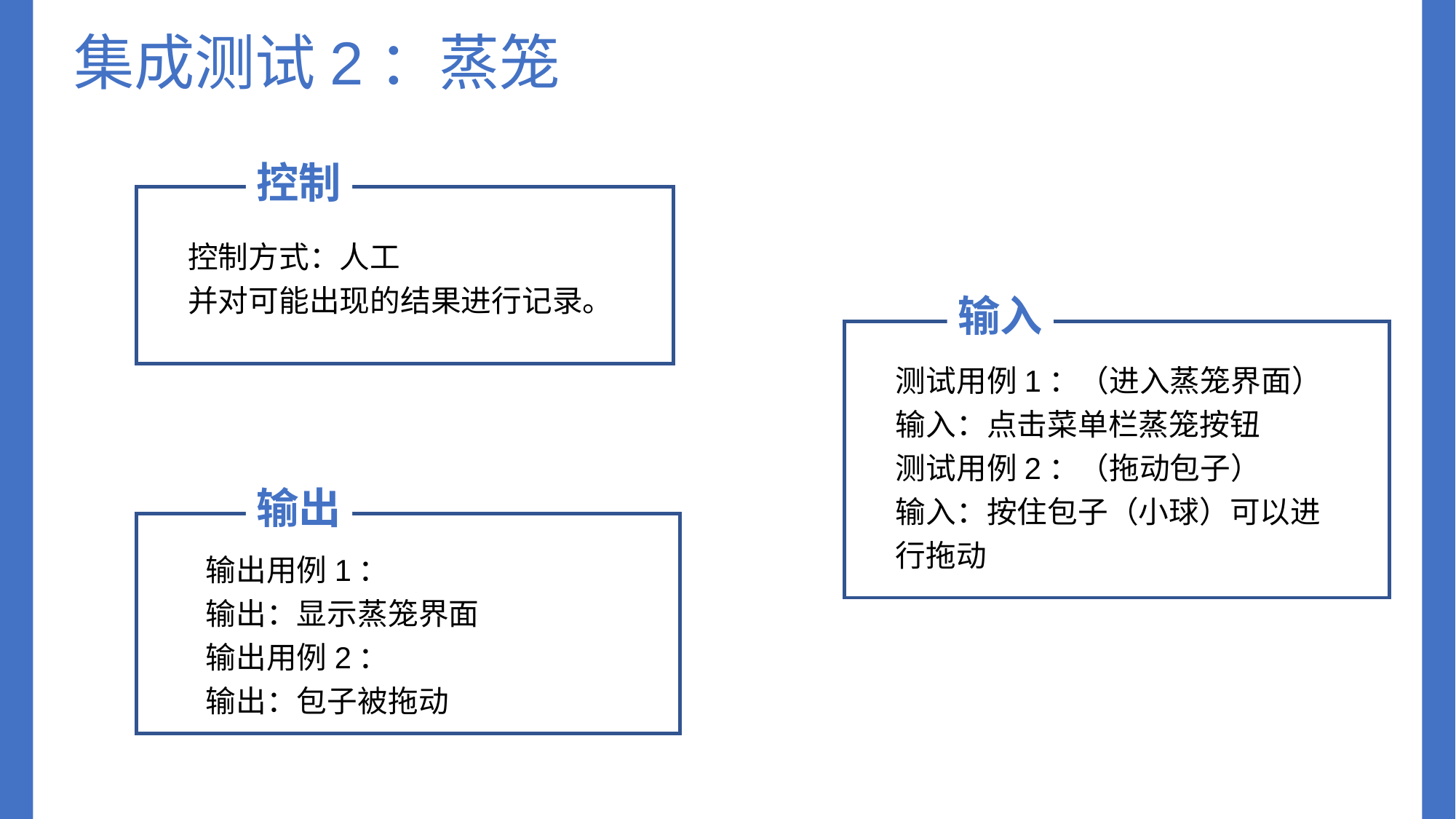

集成测试2：蒸笼
控制

控制方式：人工
并对可能出现的结果进行记录。
输入

测试用例1：（进入蒸笼界面）
输入：点击菜单栏蒸笼按钮
测试用例2：（拖动包子）
输入：按住包子（小球）可以进行拖动
输出

输出用例1：
输出：显示蒸笼界面
输出用例2：
输出：包子被拖动